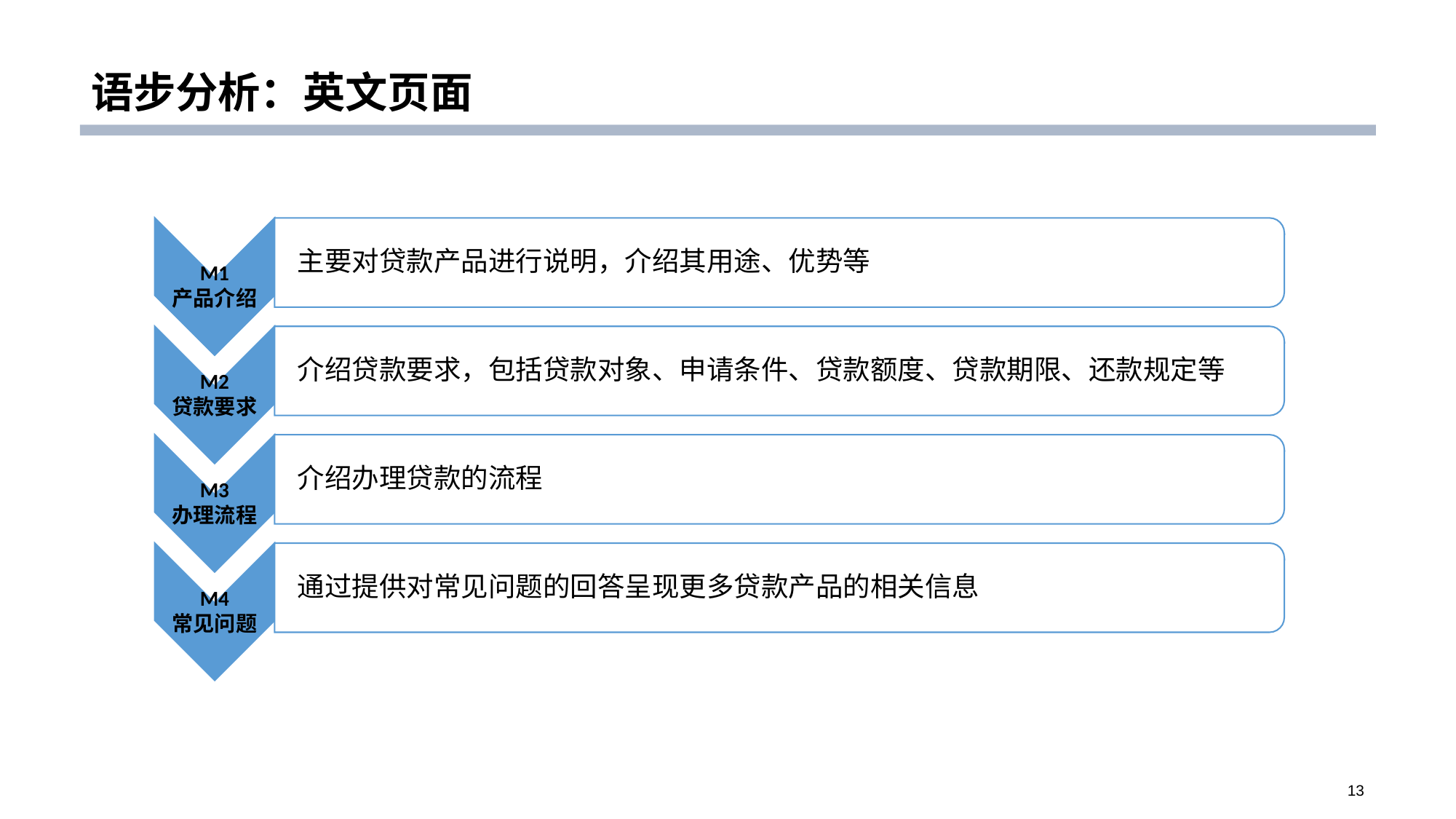

# 语步分析：英文页面

主要对贷款产品进行说明，介绍其用途、优势等

M1
产品介绍
介绍贷款要求，包括贷款对象、申请条件、贷款额度、贷款期限、还款规定等

M2
贷款要求
介绍办理贷款的流程

M3
办理流程
通过提供对常见问题的回答呈现更多贷款产品的相关信息

M4
常见问题
13